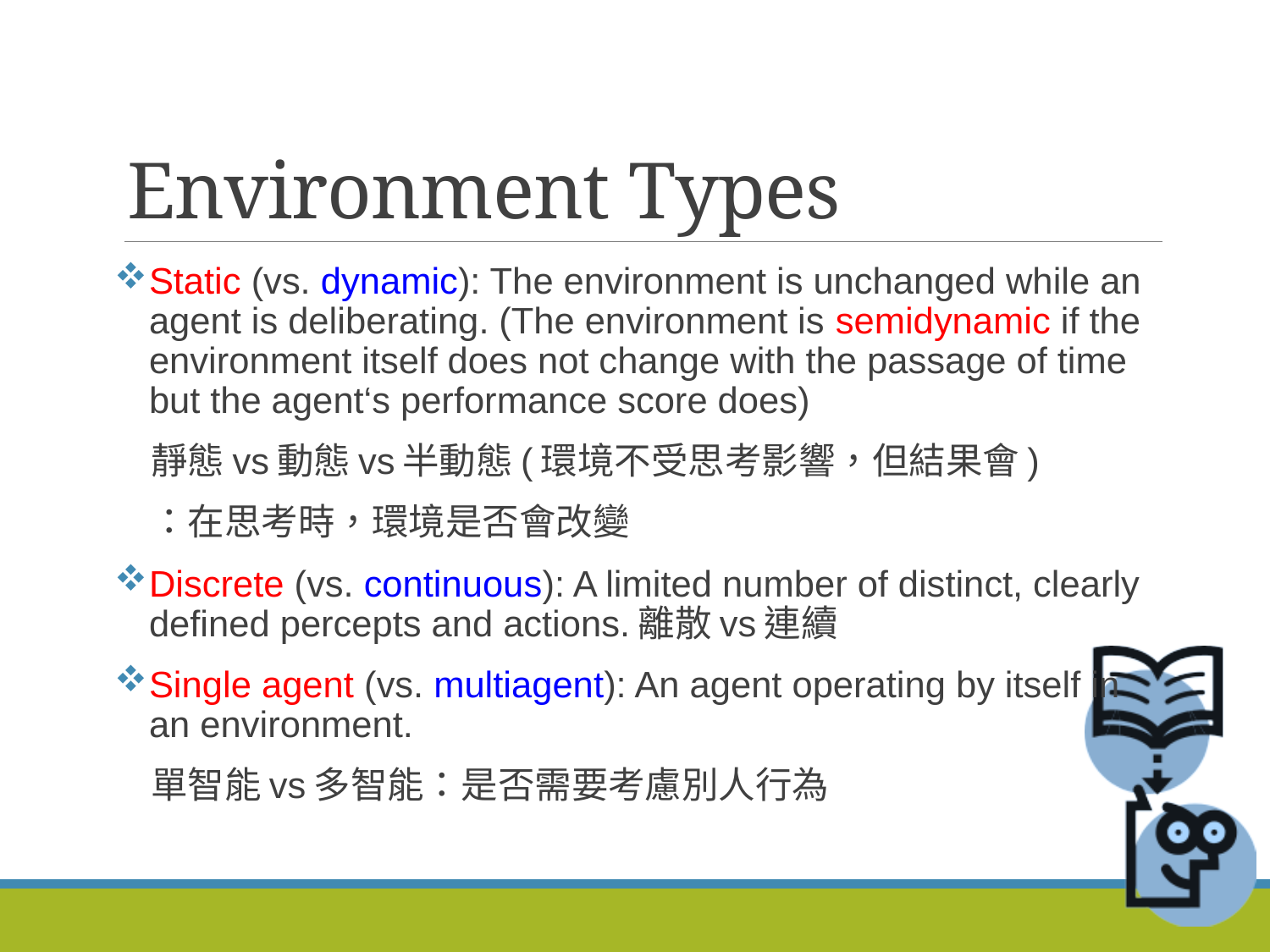

# Environment Types
Static (vs. dynamic): The environment is unchanged while an agent is deliberating. (The environment is semidynamic if the environment itself does not change with the passage of time but the agent‘s performance score does)
　靜態vs動態vs半動態(環境不受思考影響，但結果會)
　：在思考時，環境是否會改變
Discrete (vs. continuous): A limited number of distinct, clearly defined percepts and actions.離散vs連續
Single agent (vs. multiagent): An agent operating by itself in an environment.
　單智能vs多智能：是否需要考慮別人行為